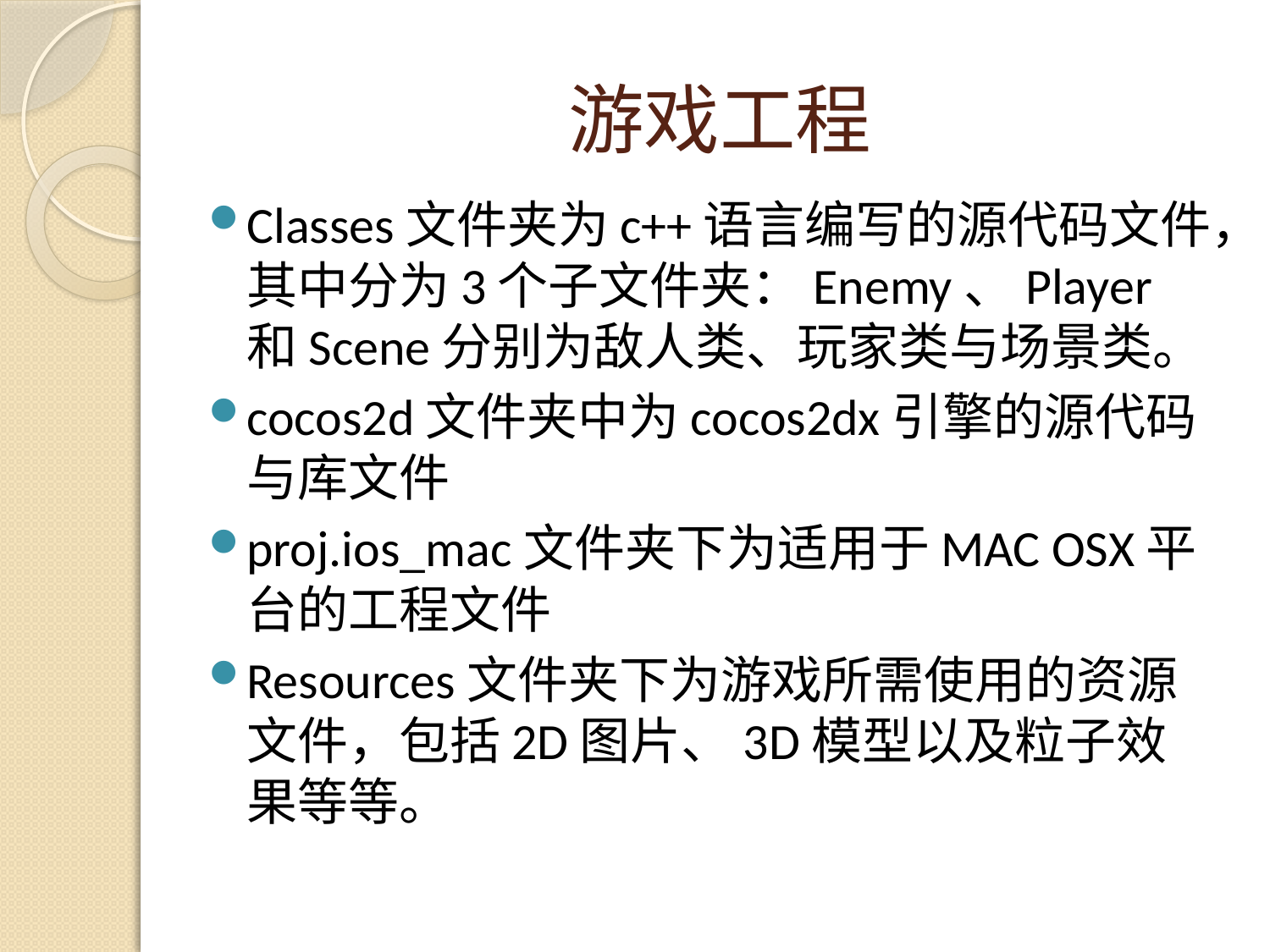

# 游戏工程
Classes文件夹为c++语言编写的源代码文件，其中分为3个子文件夹：Enemy、Player和Scene分别为敌人类、玩家类与场景类。
cocos2d文件夹中为cocos2dx引擎的源代码与库文件
proj.ios_mac文件夹下为适用于MAC OSX平台的工程文件
Resources文件夹下为游戏所需使用的资源文件，包括2D图片、3D模型以及粒子效果等等。